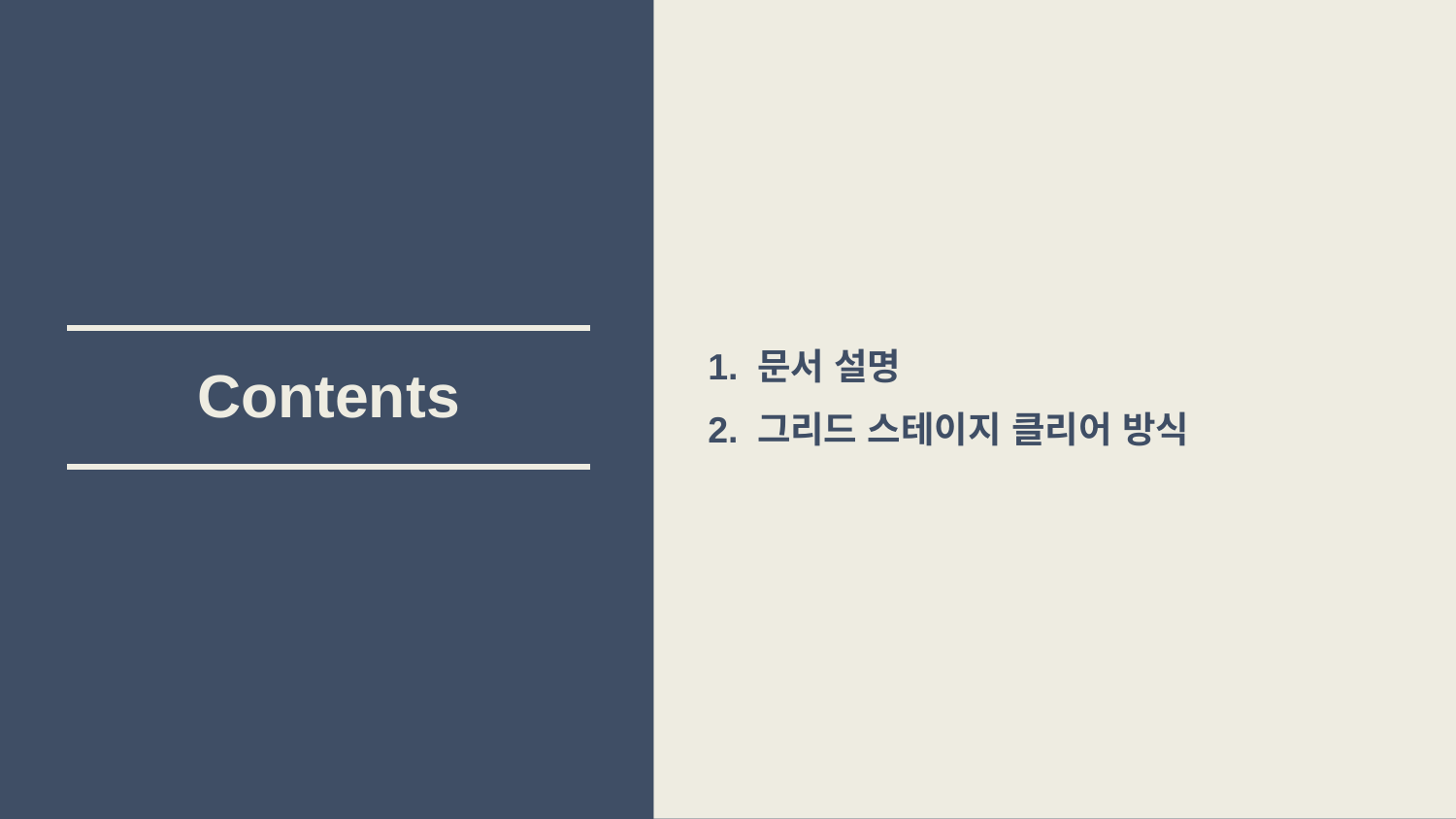

1. 문서 설명

2. 그리드 스테이지 클리어 방식
Contents